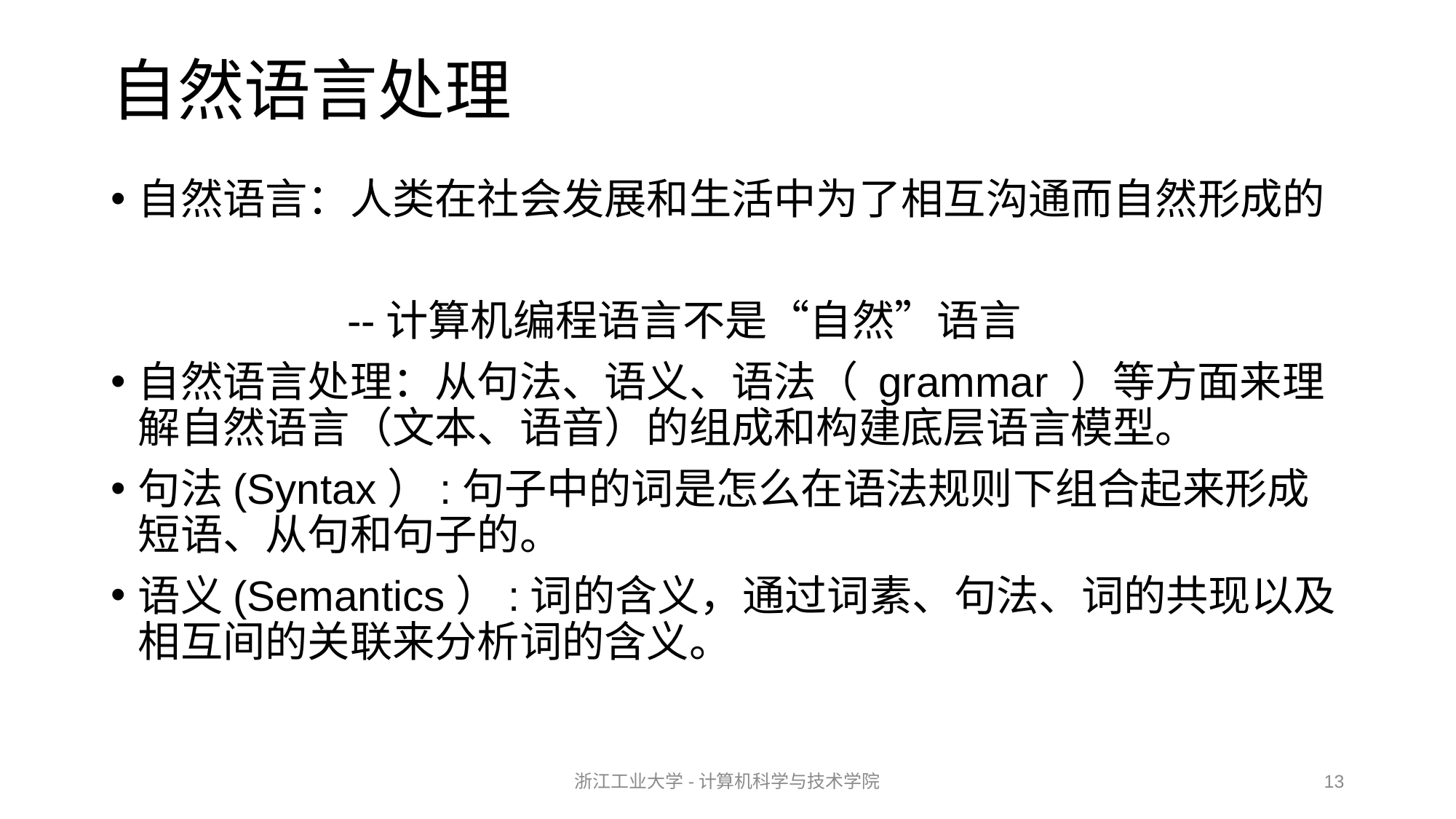

# 自然语言处理
自然语言：人类在社会发展和生活中为了相互沟通而自然形成的

                    --计算机编程语言不是“自然”语言
自然语言处理：从句法、语义、语法（ grammar ）等方面来理解自然语言（文本、语音）的组成和构建底层语言模型。
句法(Syntax）:句子中的词是怎么在语法规则下组合起来形成短语、从句和句子的。
语义(Semantics）:词的含义，通过词素、句法、词的共现以及相互间的关联来分析词的含义。
浙江工业大学-计算机科学与技术学院
13